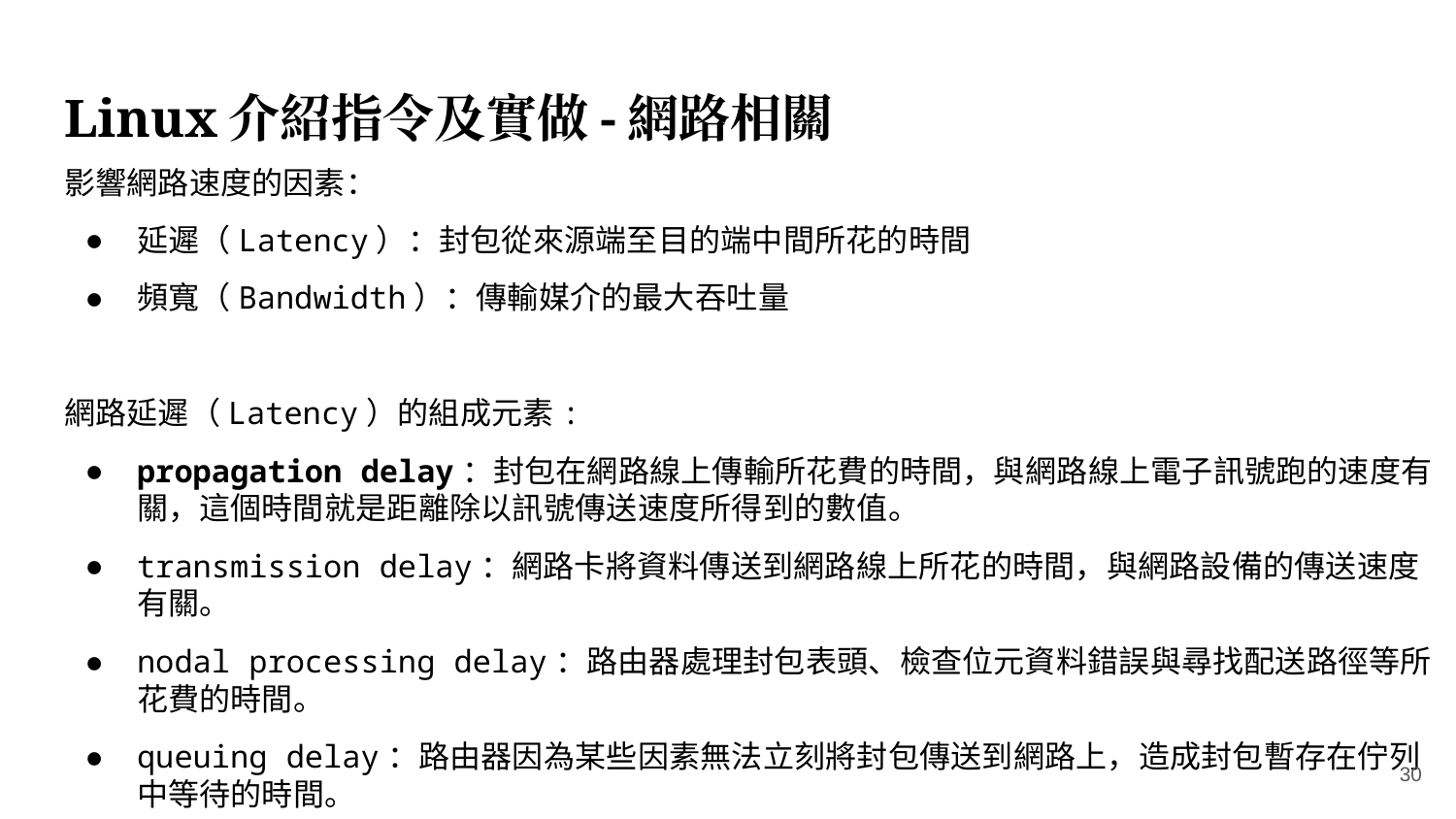

# Linux介紹指令及實做-網路相關
影響網路速度的因素：
延遲（Latency）：封包從來源端至目的端中間所花的時間
頻寬（Bandwidth）：傳輸媒介的最大吞吐量

網路延遲（Latency）的組成元素:
propagation delay：封包在網路線上傳輸所花費的時間，與網路線上電子訊號跑的速度有關，這個時間就是距離除以訊號傳送速度所得到的數值。
transmission delay：網路卡將資料傳送到網路線上所花的時間，與網路設備的傳送速度有關。
nodal processing delay：路由器處理封包表頭、檢查位元資料錯誤與尋找配送路徑等所花費的時間。
queuing delay：路由器因為某些因素無法立刻將封包傳送到網路上，造成封包暫存在佇列中等待的時間。
30